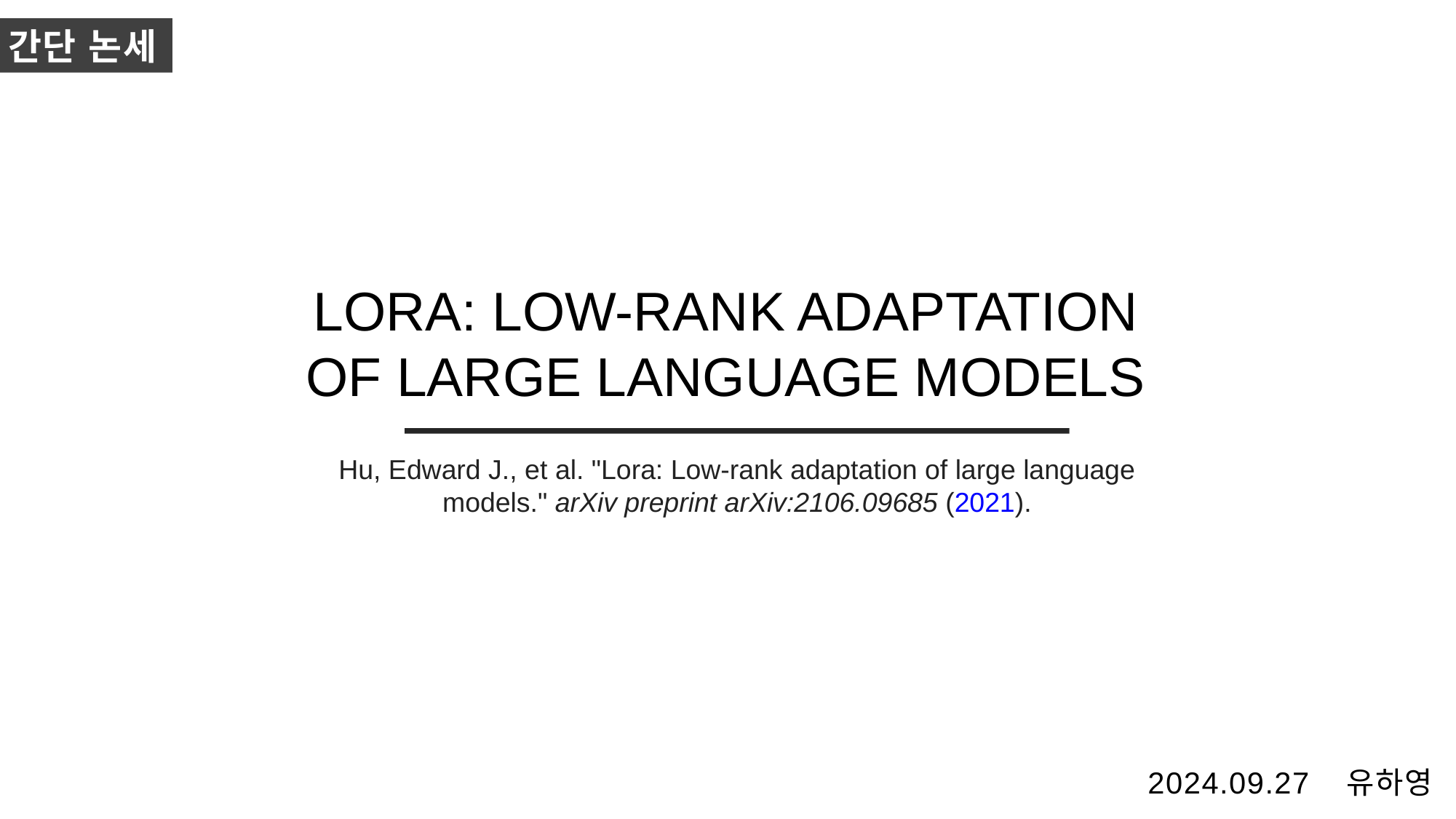

간단 논세
LORA: LOW-RANK ADAPTATION OF LARGE LANGUAGE MODELS

Hu, Edward J., et al. "Lora: Low-rank adaptation of large language models." arXiv preprint arXiv:2106.09685 (2021).
2024.09.27   유하영